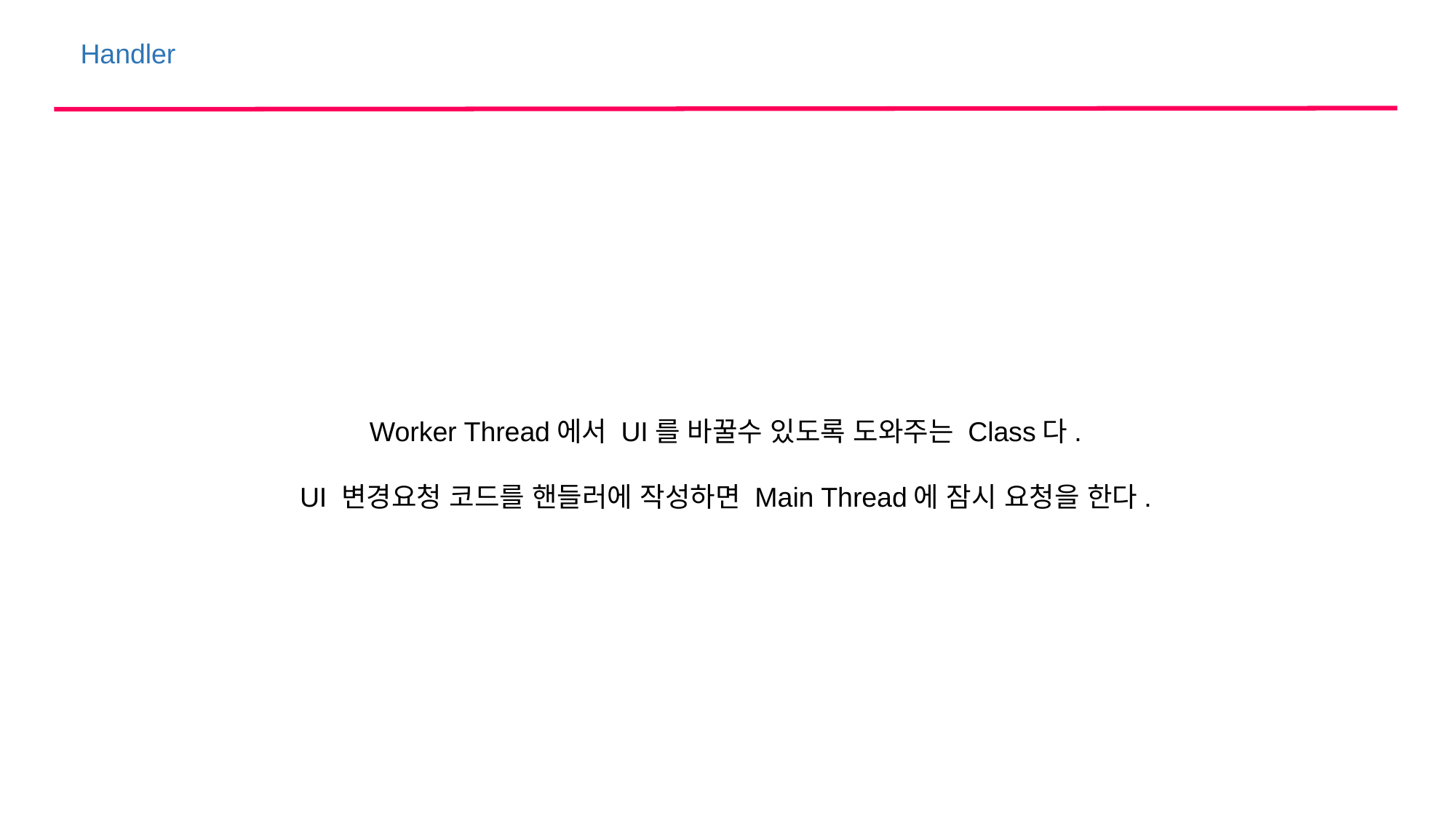

Handler
Worker Thread에서 UI를 바꿀수 있도록 도와주는 Class다.
UI 변경요청 코드를 핸들러에 작성하면 Main Thread에 잠시 요청을 한다.